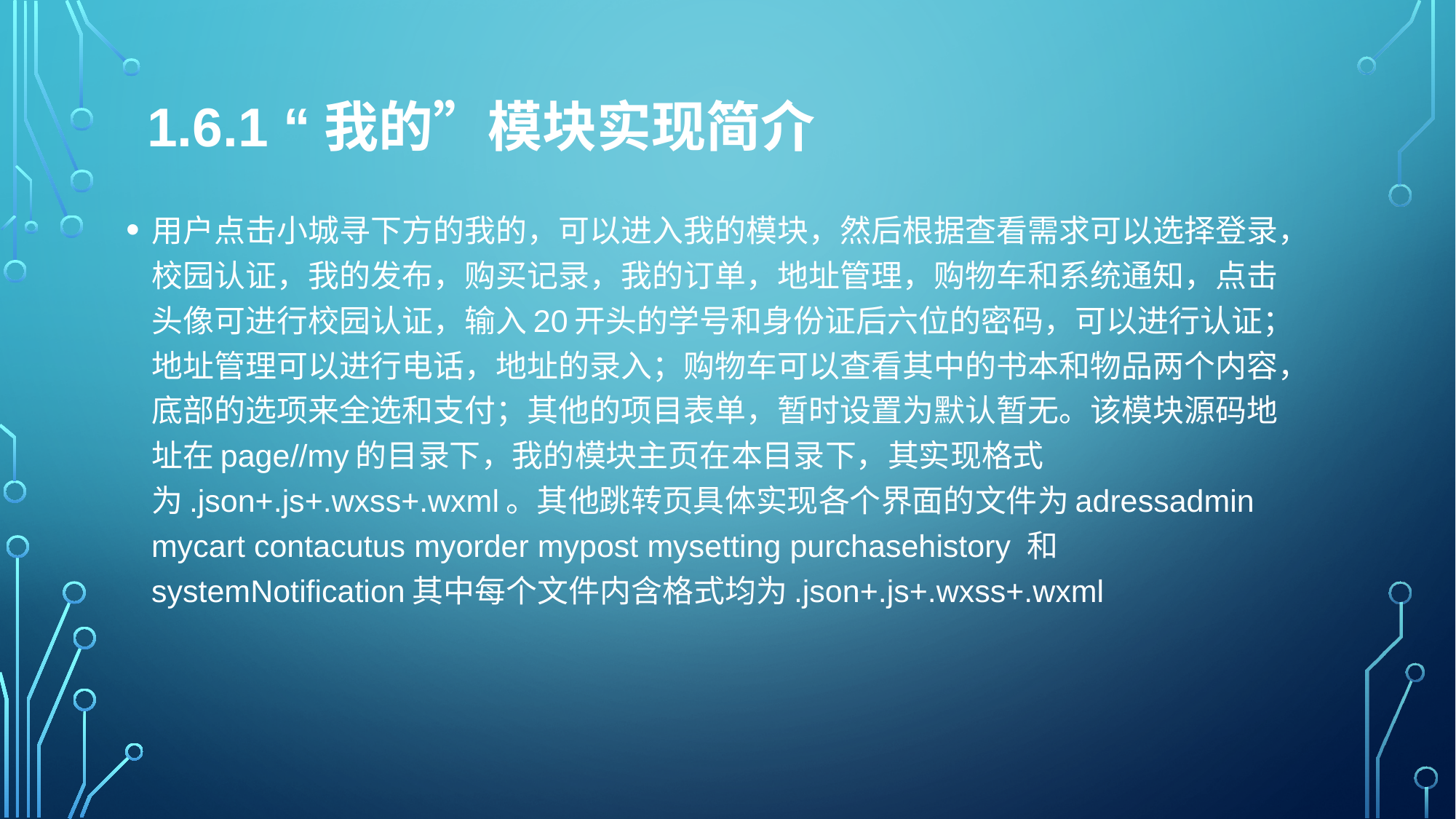

# 1.6.1 “我的”模块实现简介
用户点击小城寻下方的我的，可以进入我的模块，然后根据查看需求可以选择登录，校园认证，我的发布，购买记录，我的订单，地址管理，购物车和系统通知，点击头像可进行校园认证，输入20开头的学号和身份证后六位的密码，可以进行认证；地址管理可以进行电话，地址的录入；购物车可以查看其中的书本和物品两个内容，底部的选项来全选和支付；其他的项目表单，暂时设置为默认暂无。该模块源码地址在page//my的目录下，我的模块主页在本目录下，其实现格式为.json+.js+.wxss+.wxml。其他跳转页具体实现各个界面的文件为adressadmin mycart contacutus myorder mypost mysetting purchasehistory 和systemNotification其中每个文件内含格式均为.json+.js+.wxss+.wxml